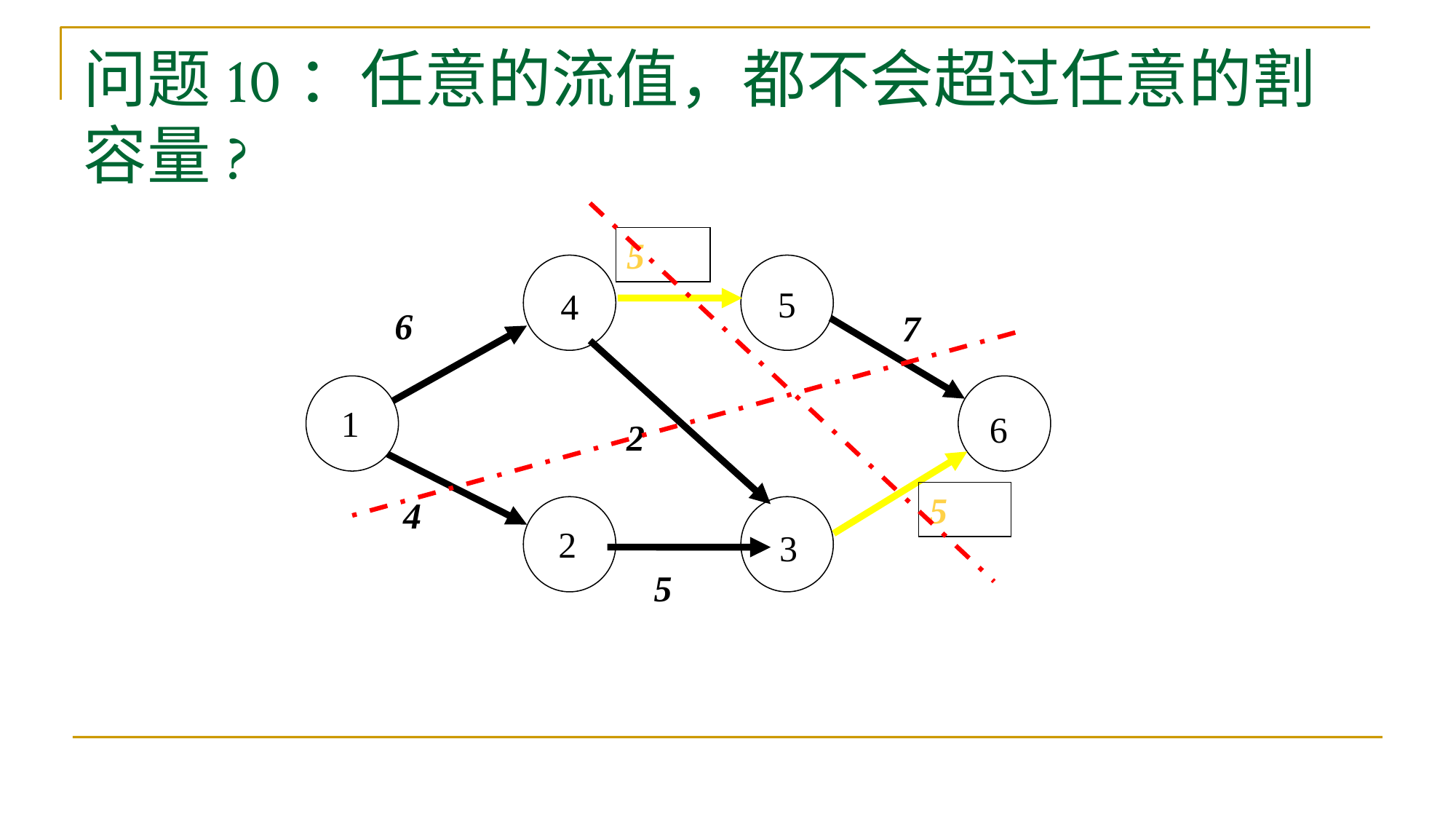

# 问题10：任意的流值，都不会超过任意的割容量?
5

5
4
6

7

1
6
2

5
4

2
3

5